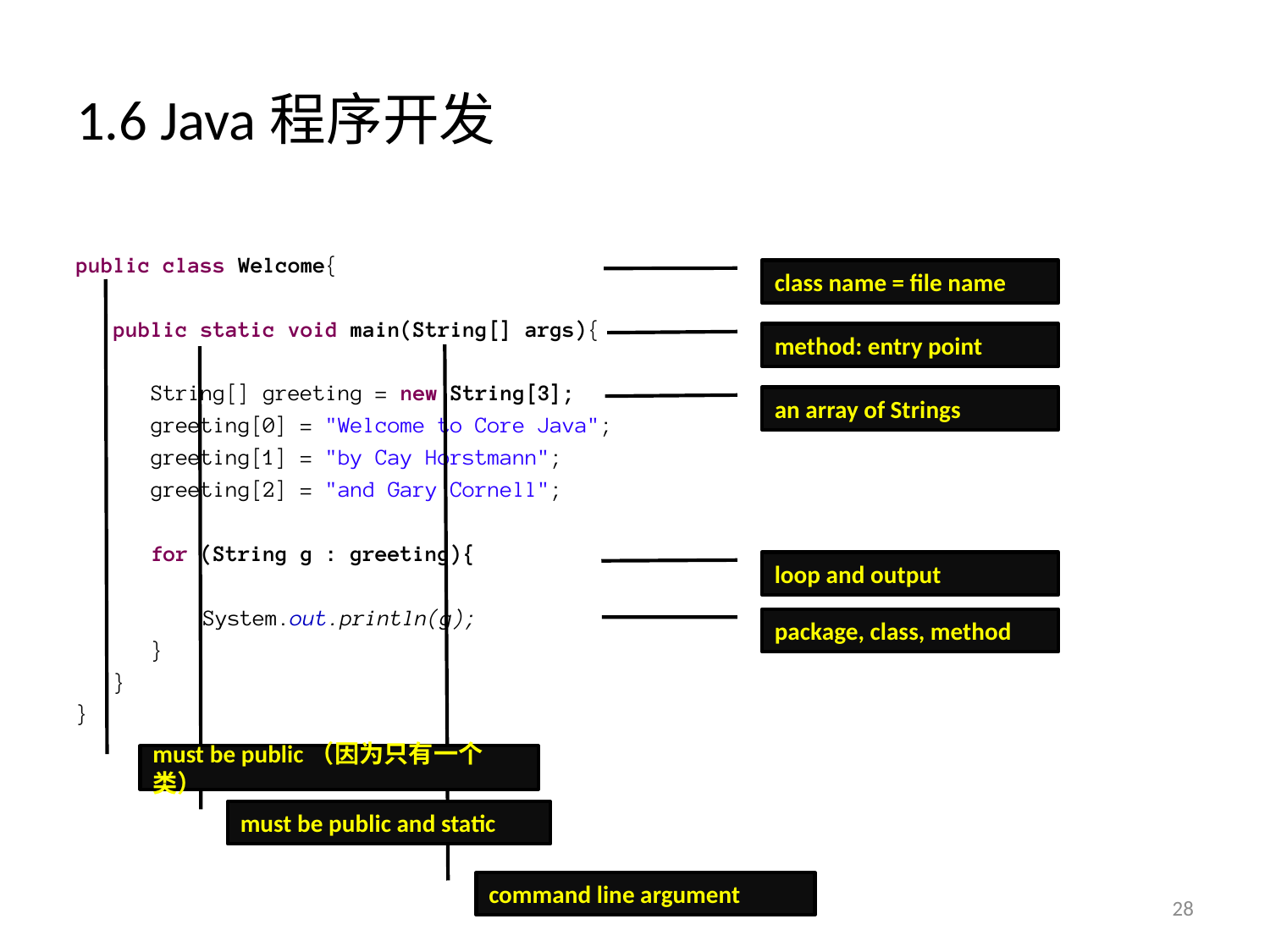

# 1.6 Java程序开发
public class Welcome{

   public static void main(String[] args){

      String[] greeting = new String[3];
      greeting[0] = "Welcome to Core Java";
      greeting[1] = "by Cay Horstmann";
      greeting[2] = "and Gary Cornell";

      for (String g : greeting){

	System.out.println(g);
      }
   }
}

class name = file name
method: entry point
an array of Strings
loop and output
package, class, method
must be public（因为只有一个类）
must be public and static
command line argument
28